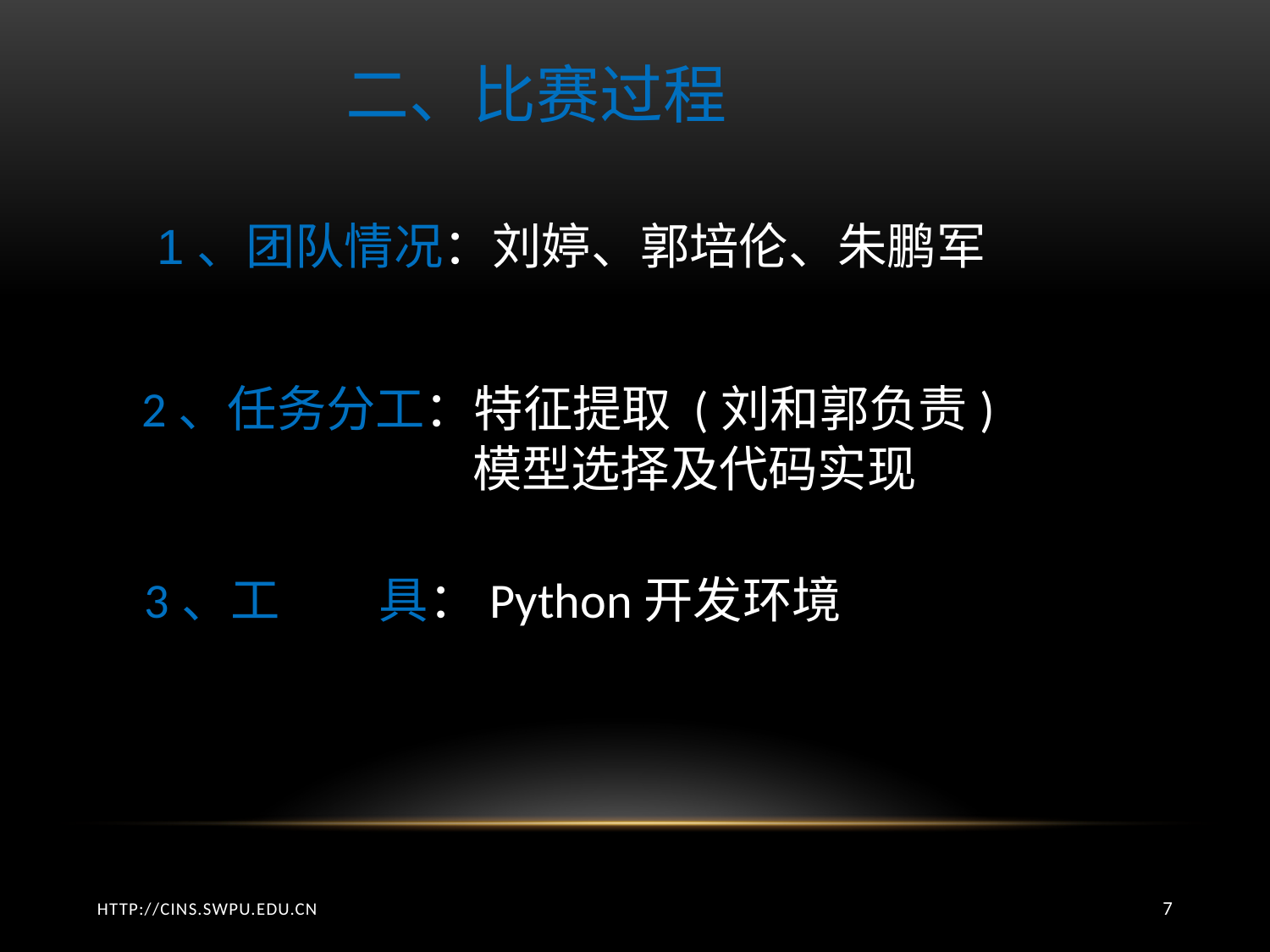

二、比赛过程

1、团队情况：刘婷、郭培伦、朱鹏军

2、任务分工：特征提取 (刘和郭负责)
                             模型选择及代码实现

3、工         具：Python开发环境
http://cins.swpu.edu.cn
7